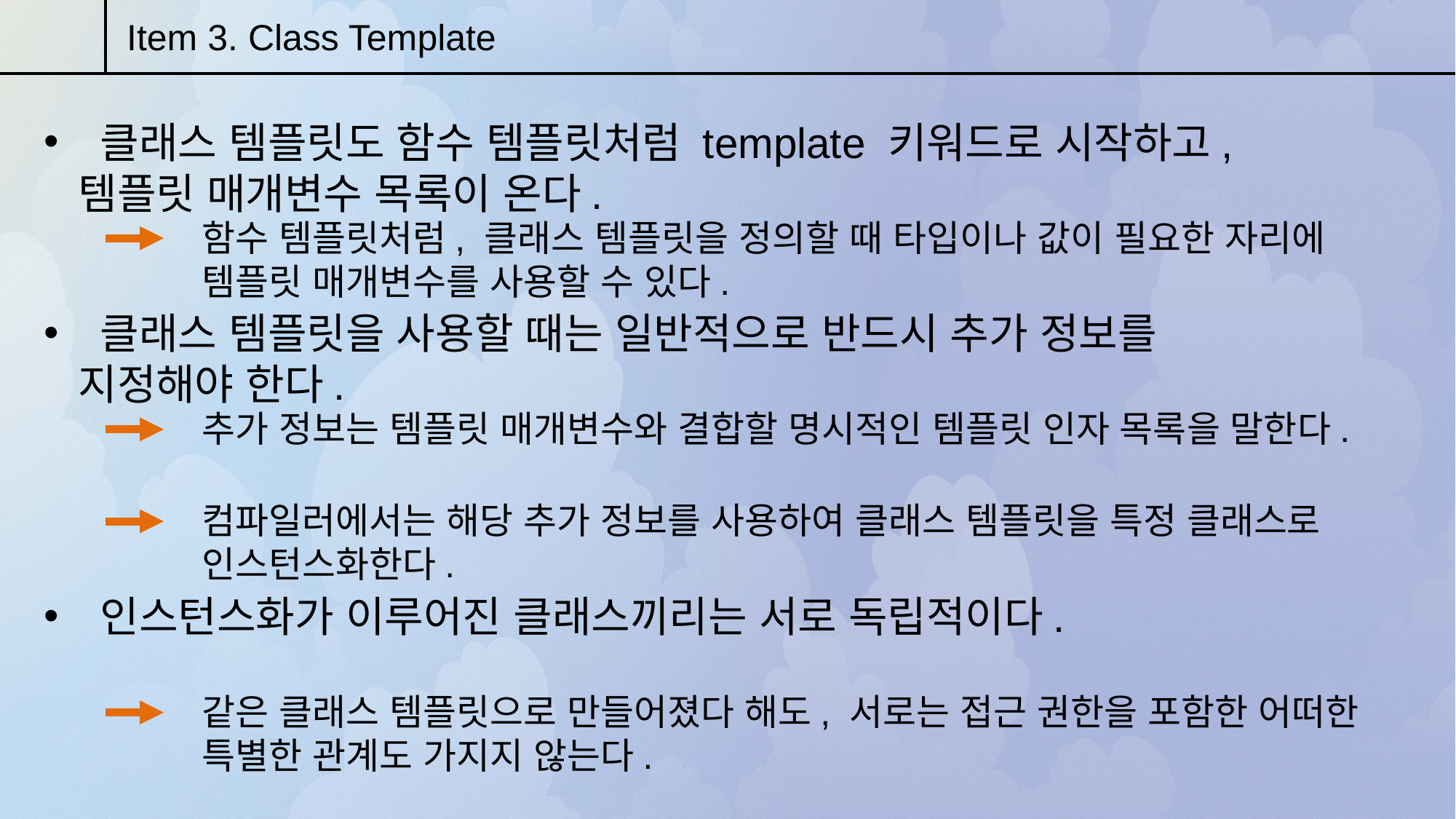

Item 3. Class Template
 클래스 템플릿도 함수 템플릿처럼 template 키워드로 시작하고, 템플릿 매개변수 목록이 온다.
함수 템플릿처럼, 클래스 템플릿을 정의할 때 타입이나 값이 필요한 자리에 템플릿 매개변수를 사용할 수 있다.
 클래스 템플릿을 사용할 때는 일반적으로 반드시 추가 정보를 지정해야 한다.
추가 정보는 템플릿 매개변수와 결합할 명시적인 템플릿 인자 목록을 말한다.
컴파일러에서는 해당 추가 정보를 사용하여 클래스 템플릿을 특정 클래스로 인스턴스화한다.
 인스턴스화가 이루어진 클래스끼리는 서로 독립적이다.
같은 클래스 템플릿으로 만들어졌다 해도, 서로는 접근 권한을 포함한 어떠한 특별한 관계도 가지지 않는다.